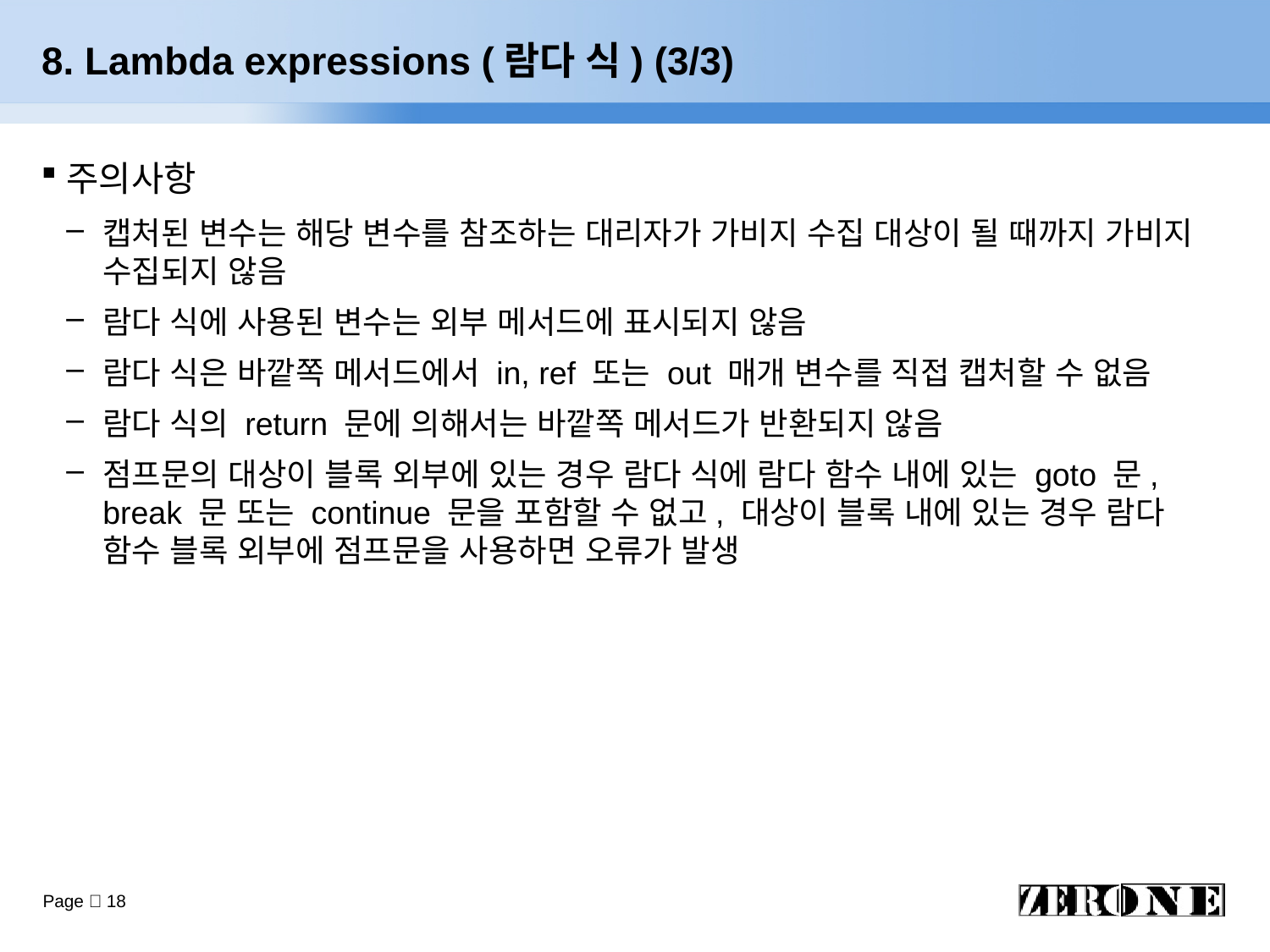

# 8. Lambda expressions (람다 식) (3/3)
주의사항
캡처된 변수는 해당 변수를 참조하는 대리자가 가비지 수집 대상이 될 때까지 가비지 수집되지 않음
람다 식에 사용된 변수는 외부 메서드에 표시되지 않음
람다 식은 바깥쪽 메서드에서 in, ref 또는 out 매개 변수를 직접 캡처할 수 없음
람다 식의 return 문에 의해서는 바깥쪽 메서드가 반환되지 않음
점프문의 대상이 블록 외부에 있는 경우 람다 식에 람다 함수 내에 있는 goto 문, break 문 또는 continue 문을 포함할 수 없고, 대상이 블록 내에 있는 경우 람다 함수 블록 외부에 점프문을 사용하면 오류가 발생